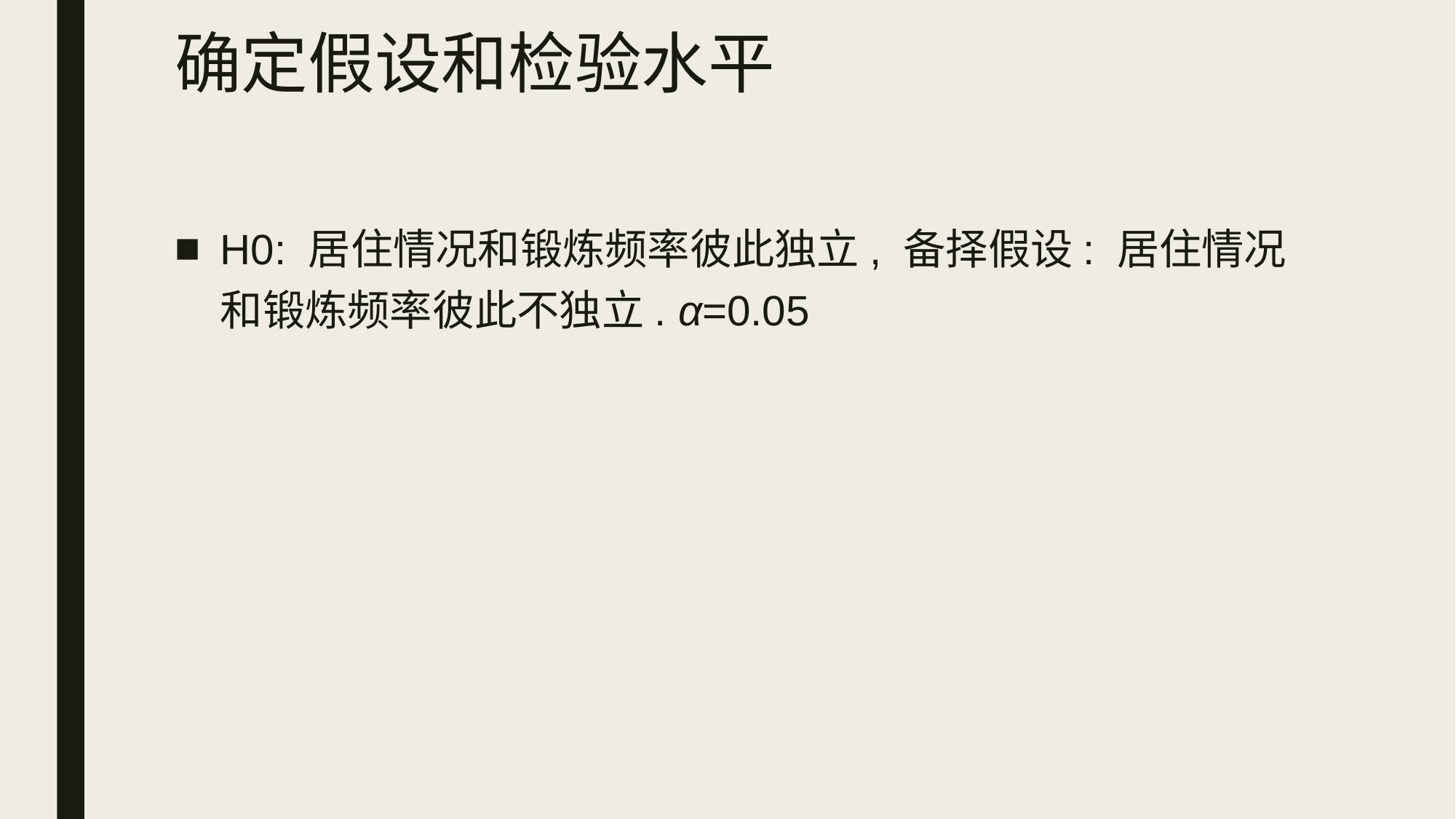

# 确定假设和检验水平
H0: 居住情况和锻炼频率彼此独立, 备择假设: 居住情况和锻炼频率彼此不独立. α=0.05